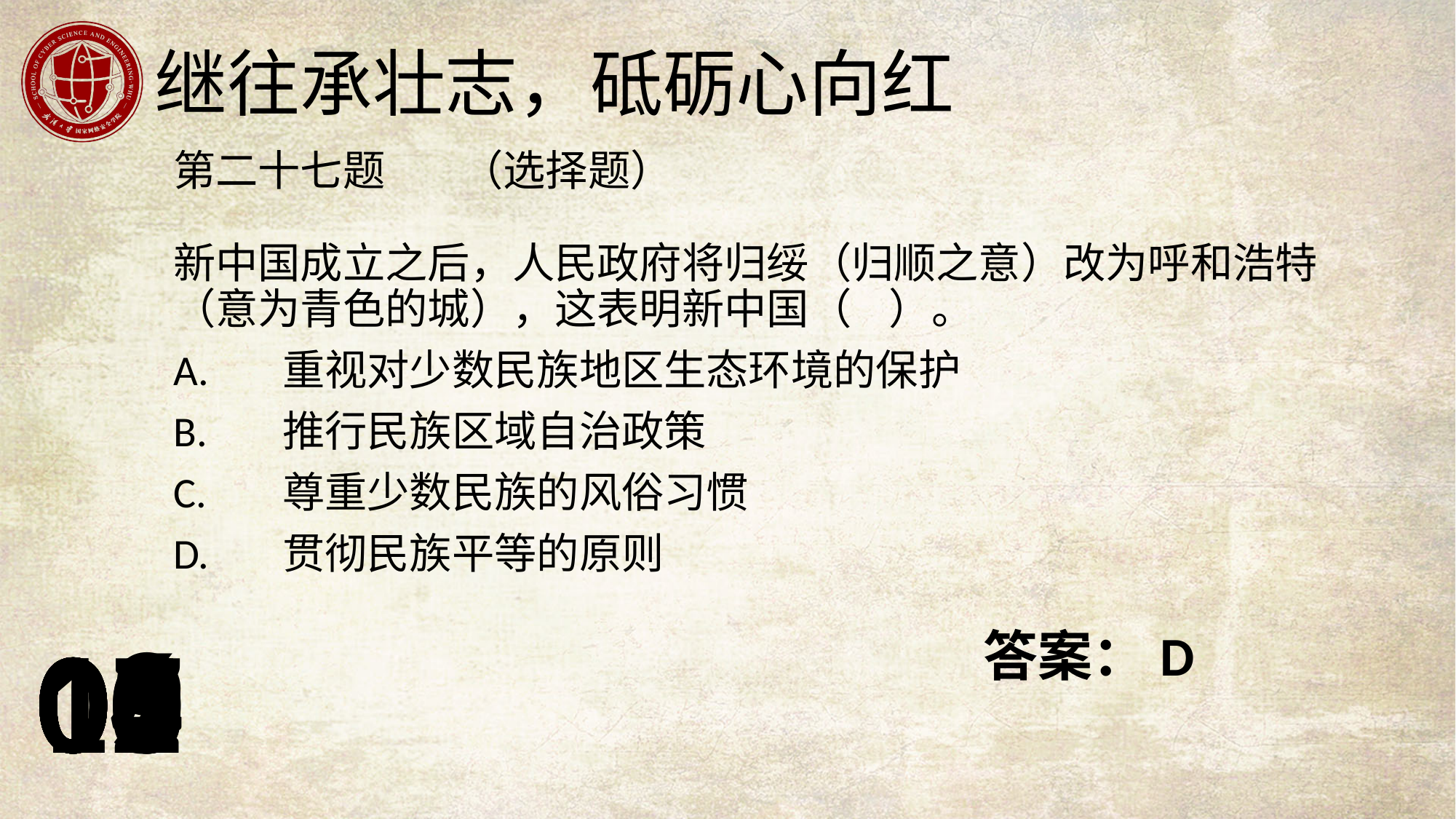

第二十七题        （选择题）
新中国成立之后，人民政府将归绥（归顺之意）改为呼和浩特（意为青色的城），这表明新中国（    ）。
A.	重视对少数民族地区生态环境的保护
B.	推行民族区域自治政策
C.	尊重少数民族的风俗习惯
D.	贯彻民族平等的原则
答案：D